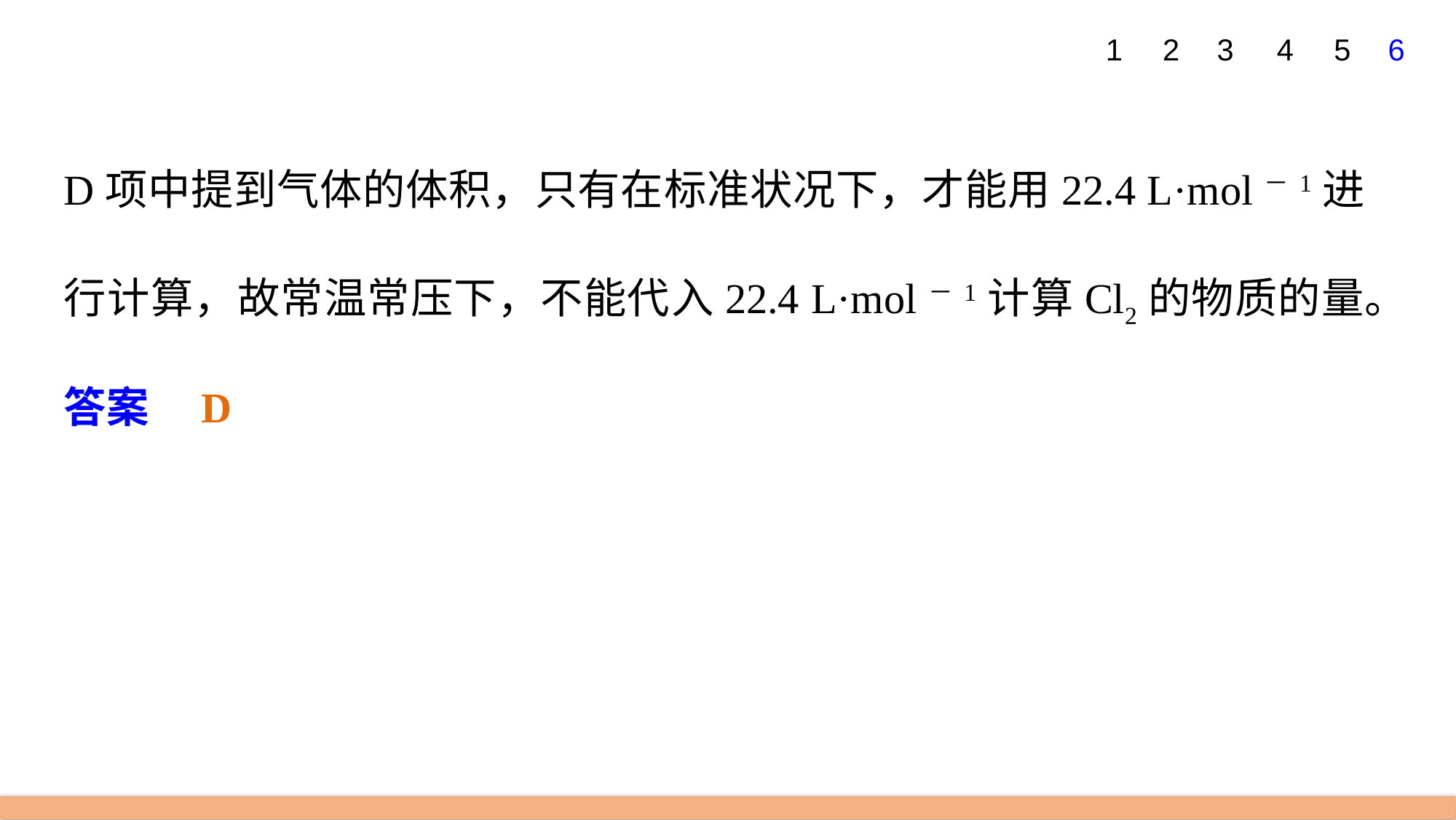

1
2
3
4
5
6
D项中提到气体的体积，只有在标准状况下，才能用22.4 L·mol－1进行计算，故常温常压下，不能代入22.4 L·mol－1计算Cl2的物质的量。
答案　D